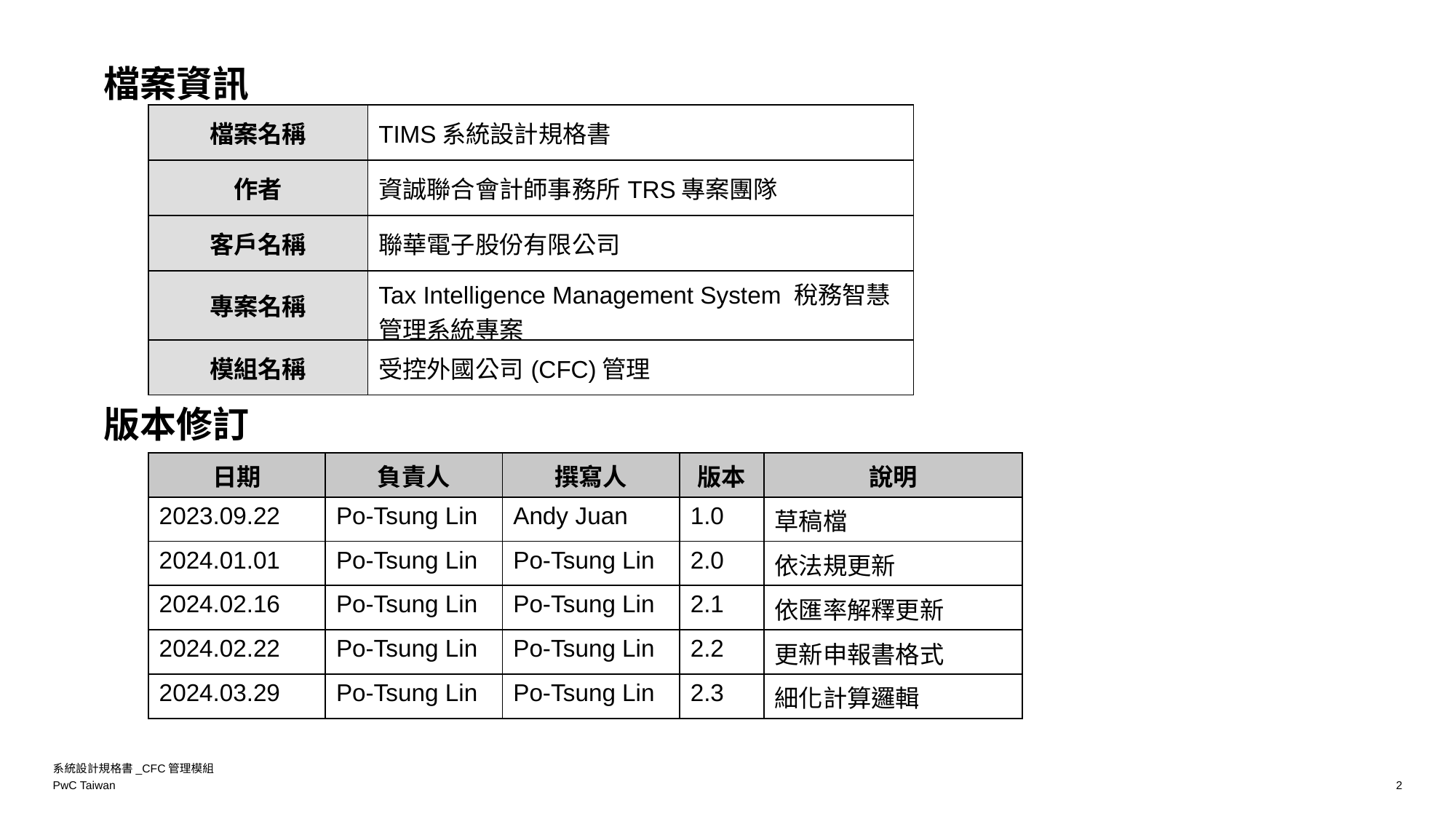

檔案資訊
| 檔案名稱 | TIMS系統設計規格書 |
| --- | --- |
| 作者 | 資誠聯合會計師事務所TRS專案團隊 |
| 客戶名稱 | 聯華電子股份有限公司 |
| 專案名稱 | Tax Intelligence Management System 稅務智慧管理系統專案 |
| 模組名稱 | 受控外國公司(CFC)管理 |
版本修訂
| 日期 | 負責人 | 撰寫人 | 版本 | 說明 |
| --- | --- | --- | --- | --- |
| 2023.09.22 | Po-Tsung Lin | Andy Juan | 1.0 | 草稿檔 |
| 2024.01.01 | Po-Tsung Lin | Po-Tsung Lin | 2.0 | 依法規更新 |
| 2024.02.16 | Po-Tsung Lin | Po-Tsung Lin | 2.1 | 依匯率解釋更新 |
| 2024.02.22 | Po-Tsung Lin | Po-Tsung Lin | 2.2 | 更新申報書格式 |
| 2024.03.29 | Po-Tsung Lin | Po-Tsung Lin | 2.3 | 細化計算邏輯 |
系統設計規格書_CFC管理模組
2